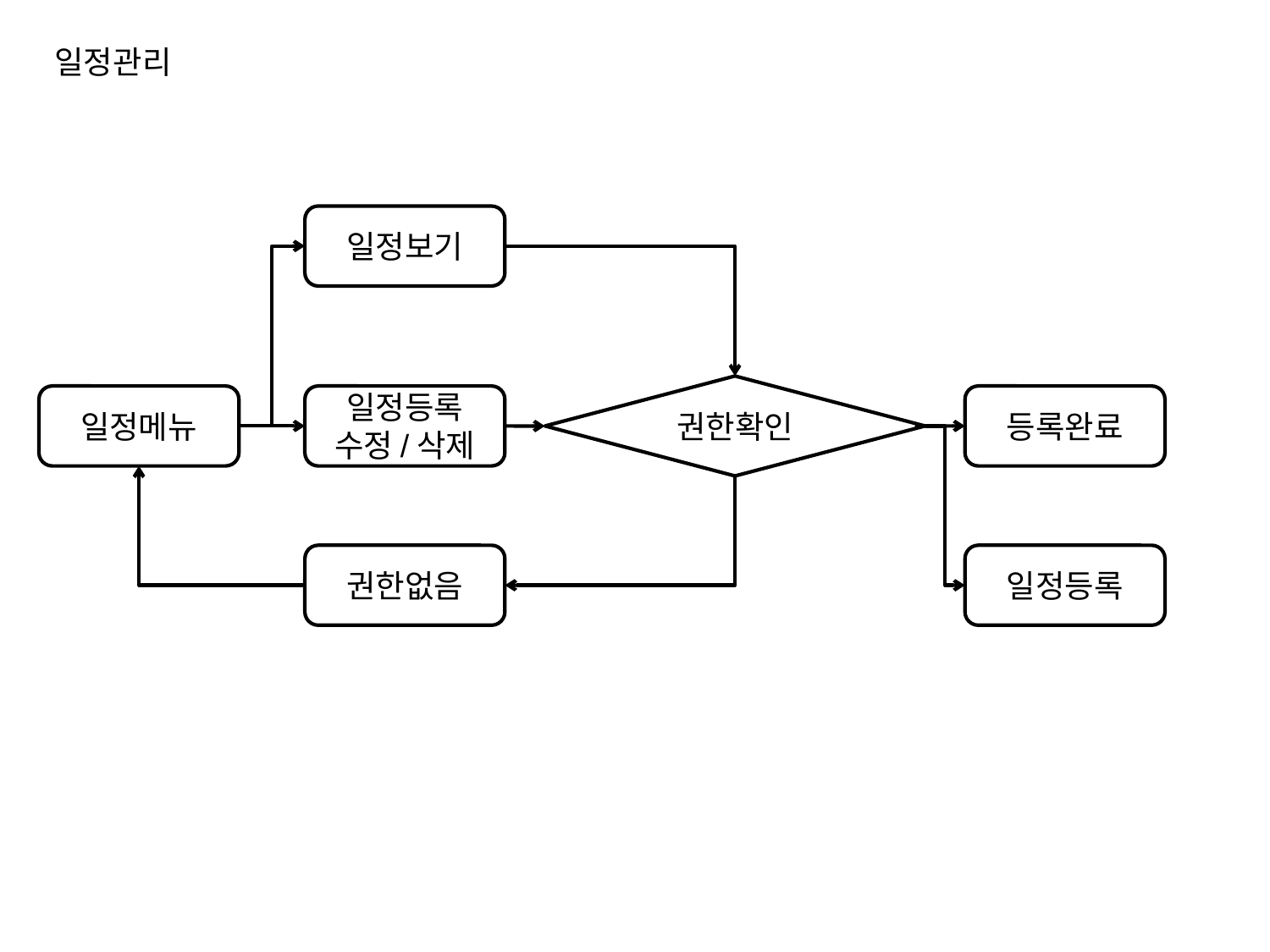

일정관리
일정보기
권한확인
일정메뉴
일정등록
수정/삭제
등록완료
권한없음
일정등록